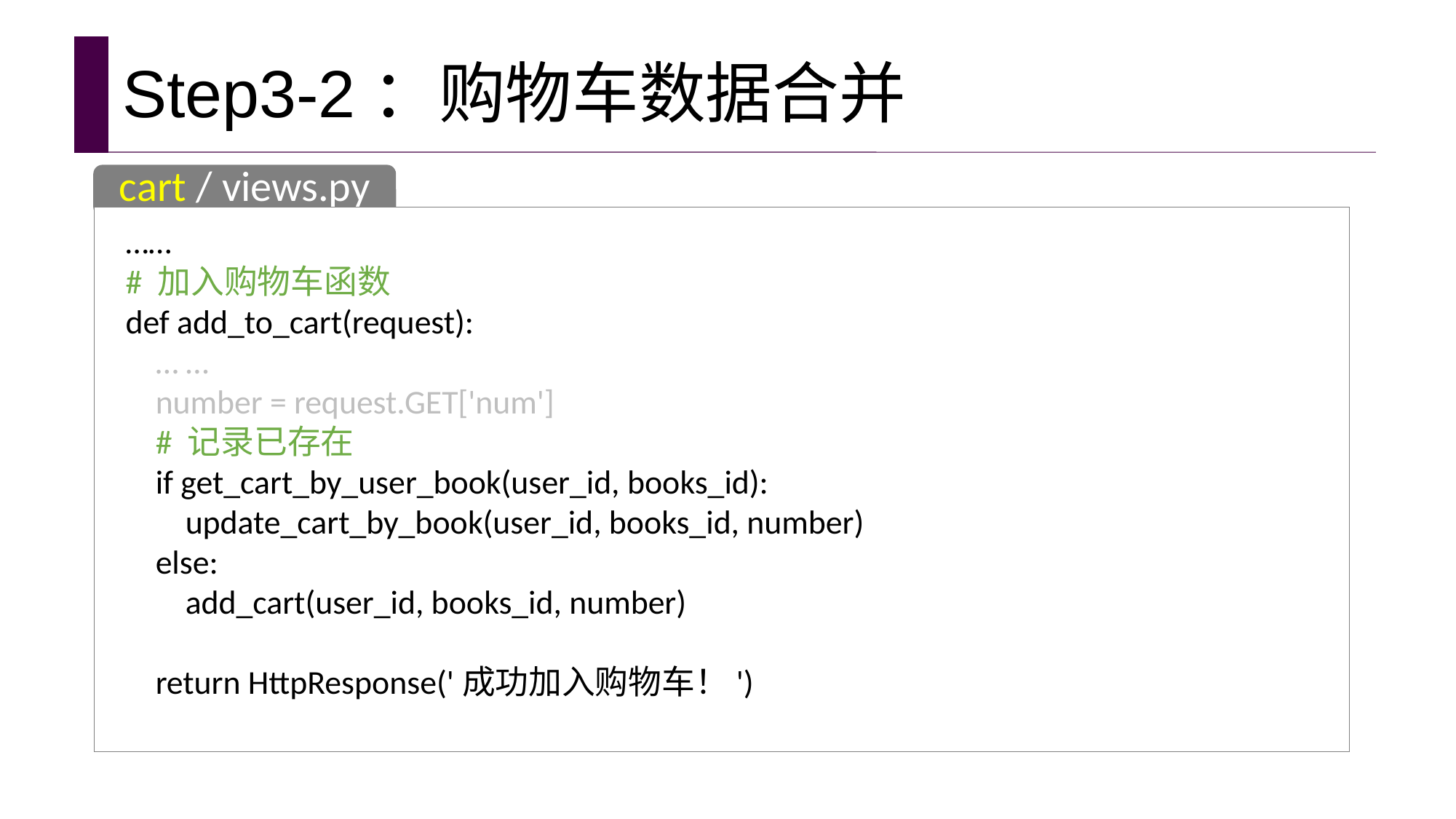

# Step3-2：购物车数据合并
cart / views.py

……
# 加入购物车函数
def add_to_cart(request):
    … …
    number = request.GET['num']
    # 记录已存在
    if get_cart_by_user_book(user_id, books_id):
        update_cart_by_book(user_id, books_id, number)
    else:
        add_cart(user_id, books_id, number)

    return HttpResponse('成功加入购物车！')